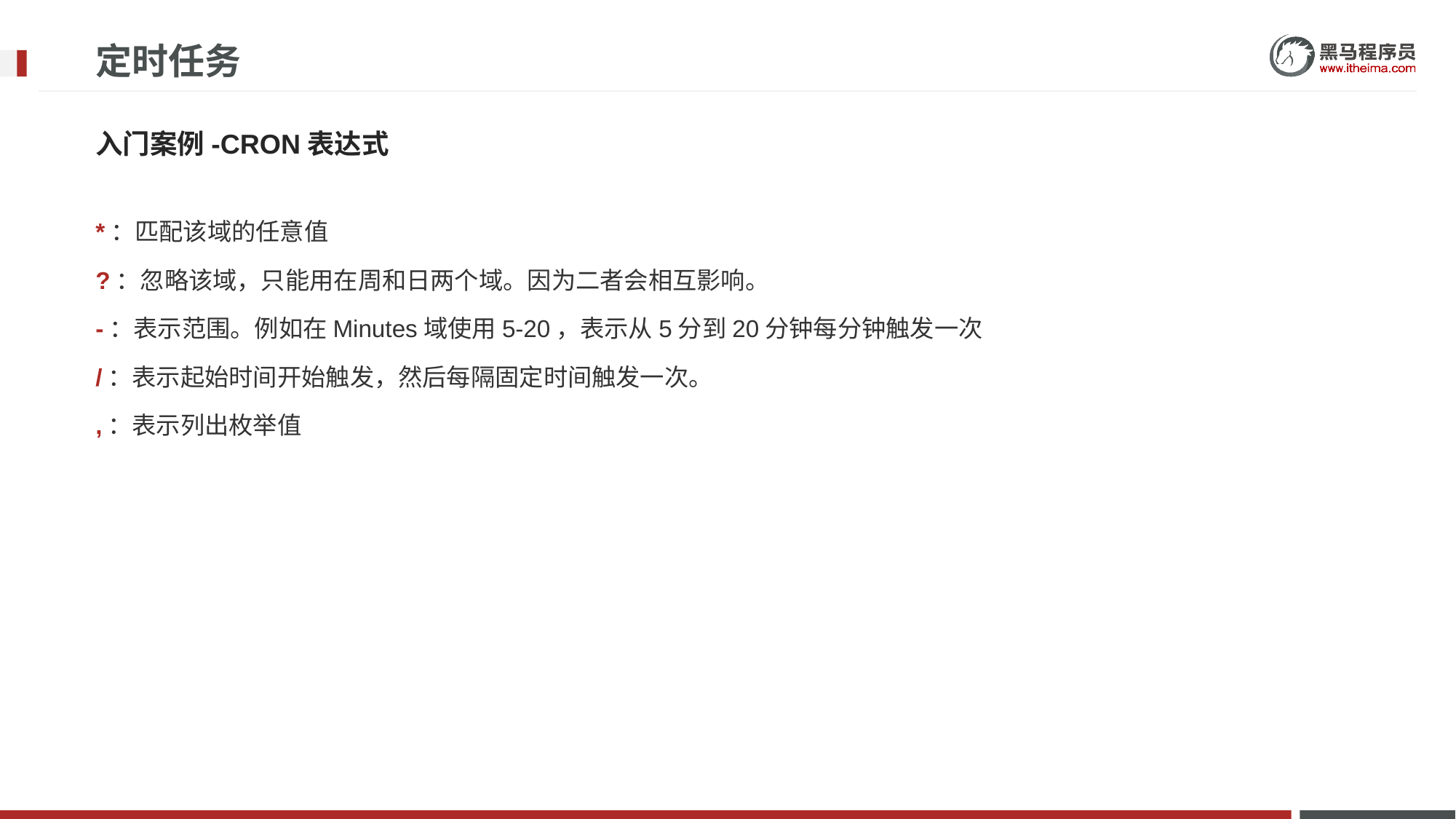

# 定时任务
入门案例-CRON表达式
*：匹配该域的任意值
?：忽略该域，只能用在周和日两个域。因为二者会相互影响。
-：表示范围。例如在Minutes域使用5-20，表示从5分到20分钟每分钟触发一次
/：表示起始时间开始触发，然后每隔固定时间触发一次。
,：表示列出枚举值